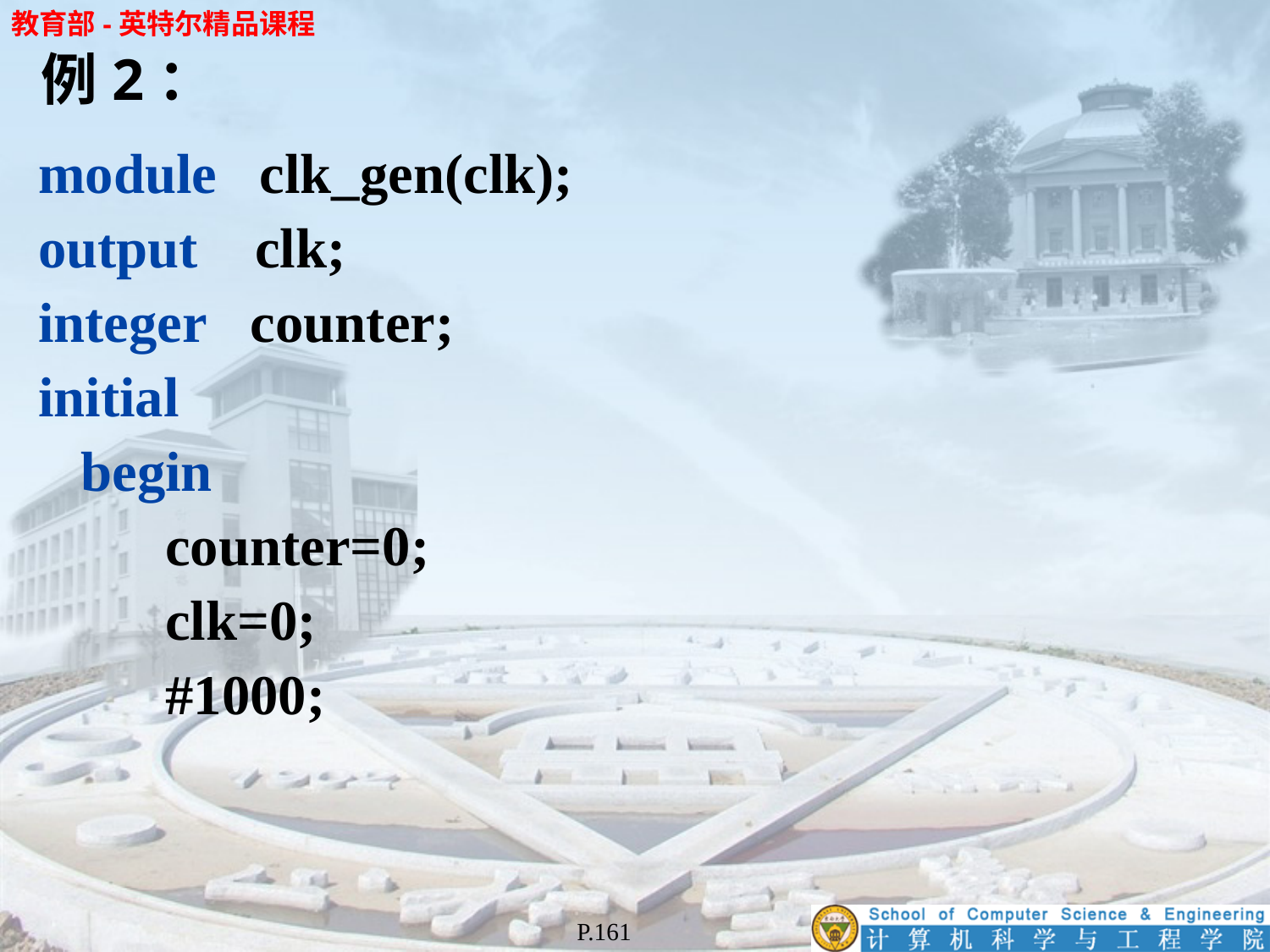

例2：
module   clk_gen(clk);
output    clk;
integer   counter;
initial
   begin
	counter=0;
	clk=0;
	#1000;
P.161